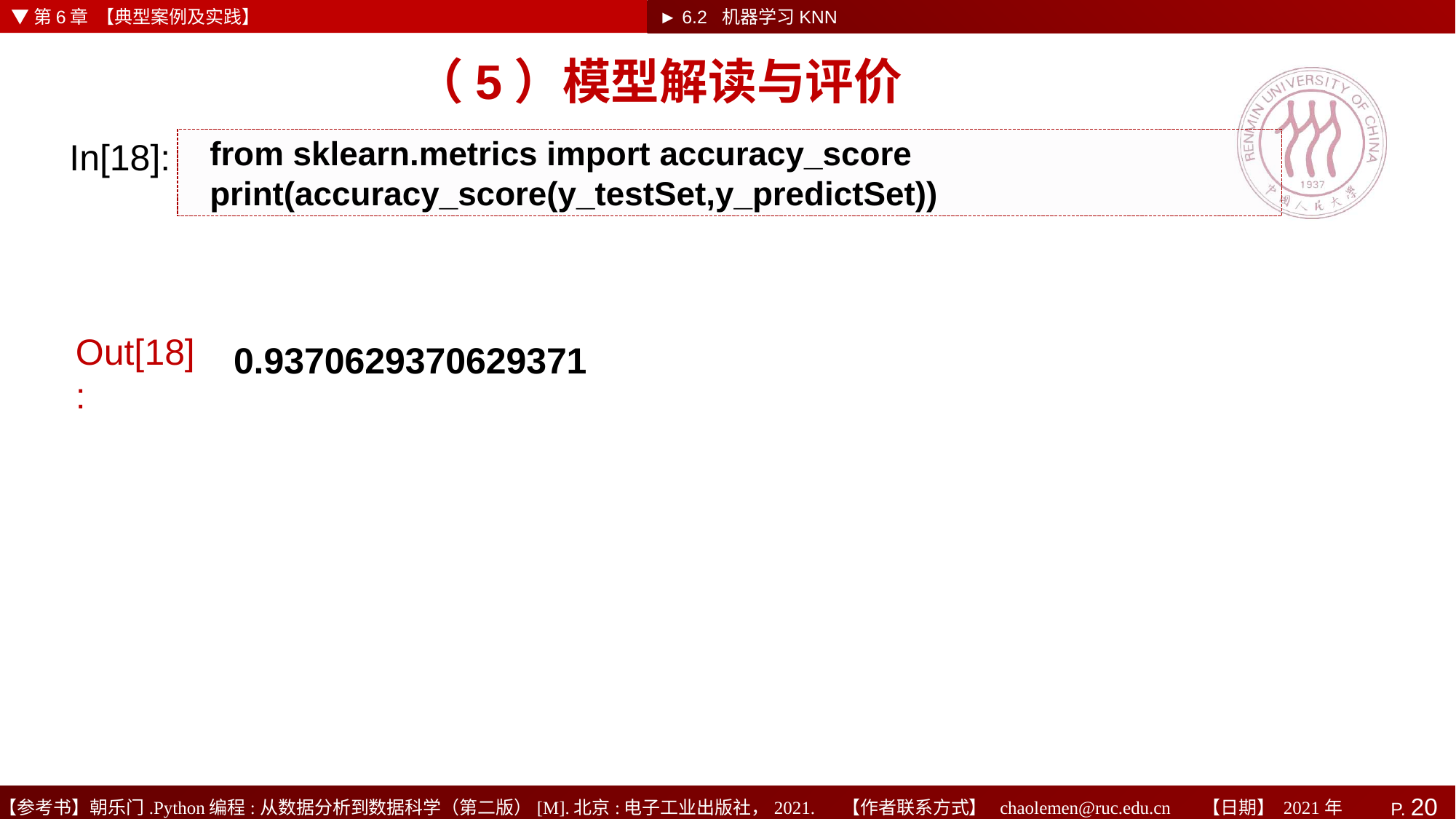

▼第6章  【典型案例及实践】
► 6.2  机器学习KNN
# （5）模型解读与评价
In[18]:
from sklearn.metrics import accuracy_score
print(accuracy_score(y_testSet,y_predictSet))
Out[18]:
0.9370629370629371